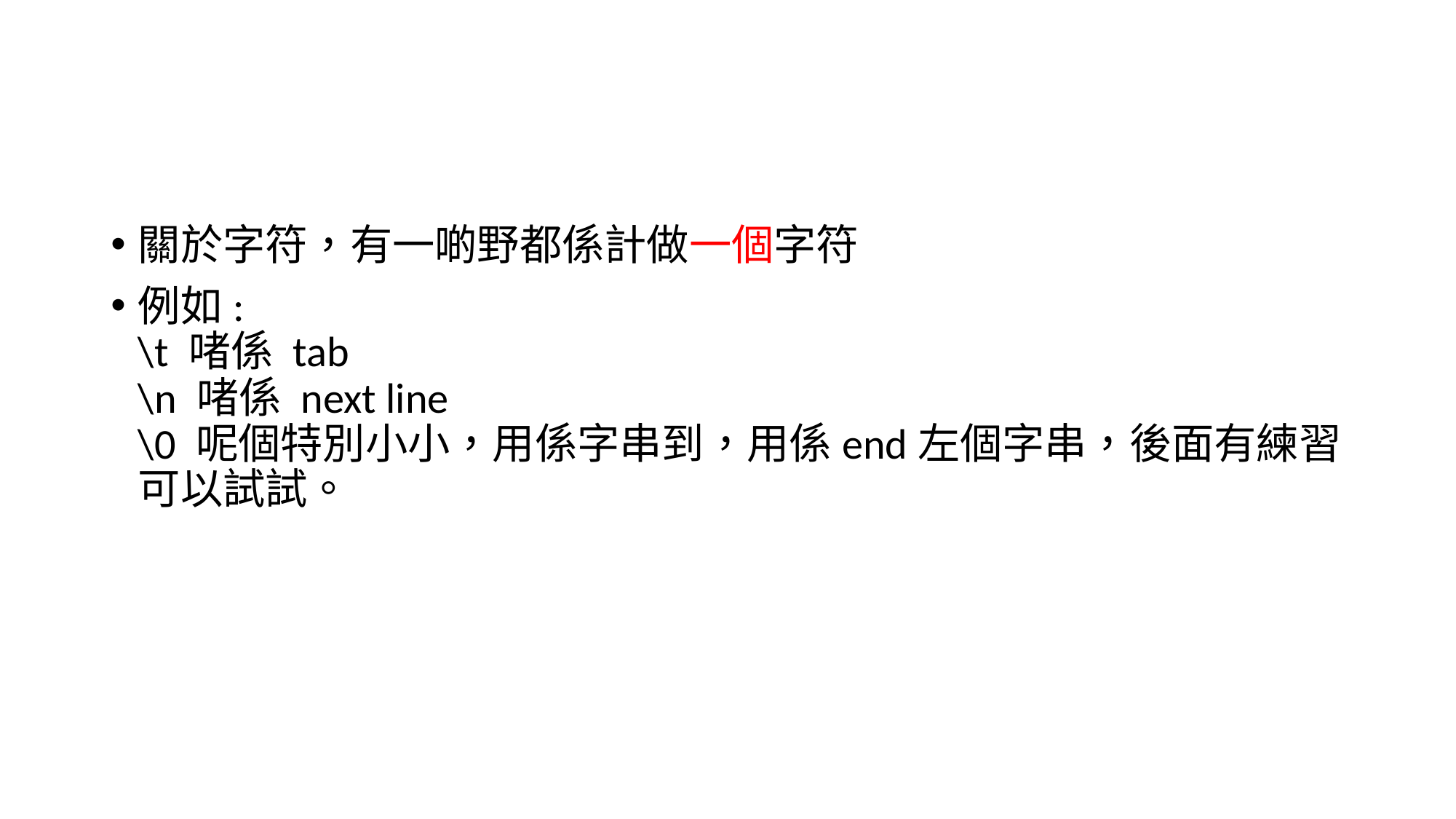

#
關於字符，有一啲野都係計做一個字符
例如:
\t 啫係 tab
\n 啫係 next line
\0 呢個特別小小，用係字串到，用係end左個字串，後面有練習可以試試。